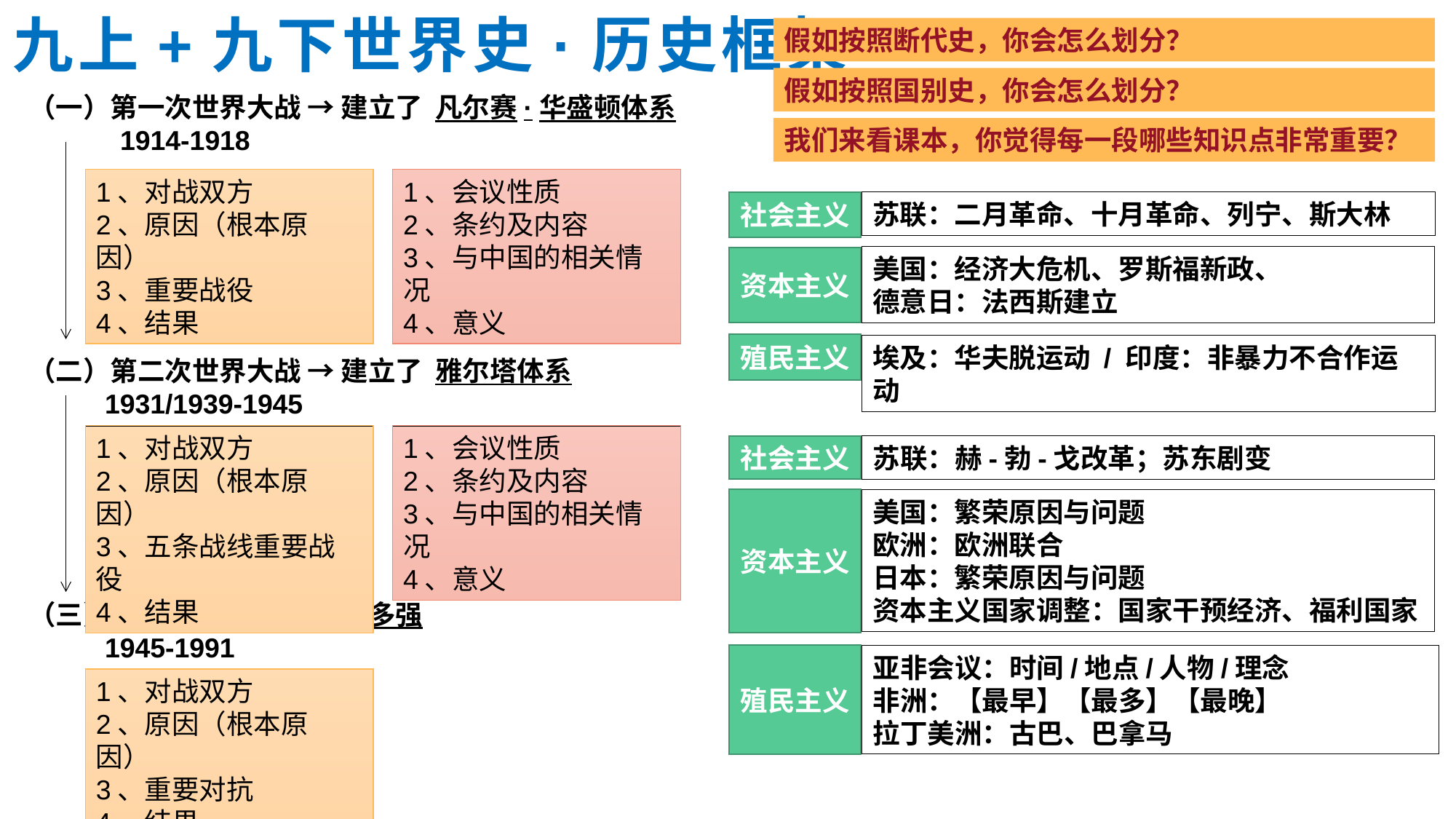

# 九上+九下世界史·历史框架
假如按照断代史，你会怎么划分？
假如按照国别史，你会怎么划分？
（一）第一次世界大战 → 建立了  凡尔赛·华盛顿体系
            1914-1918
我们来看课本，你觉得每一段哪些知识点非常重要？
1、对战双方
2、原因（根本原因）
3、重要战役
4、结果
1、会议性质
2、条约及内容
3、与中国的相关情况
4、意义
苏联：二月革命、十月革命、列宁、斯大林
社会主义
美国：经济大危机、罗斯福新政、
德意日：法西斯建立
资本主义
殖民主义
埃及：华夫脱运动 / 印度：非暴力不合作运动
（二）第二次世界大战 → 建立了  雅尔塔体系
          1931/1939-1945
1、对战双方
2、原因（根本原因）
3、五条战线重要战役
4、结果
1、会议性质
2、条约及内容
3、与中国的相关情况
4、意义
社会主义
苏联：赫-勃-戈改革；苏东剧变
资本主义
美国：繁荣原因与问题
欧洲：欧洲联合
日本：繁荣原因与问题
资本主义国家调整：国家干预经济、福利国家
（三）美苏冷战 → 走向一超多强
          1945-1991
亚非会议：时间/地点/人物/理念
非洲：【最早】【最多】【最晚】
拉丁美洲：古巴、巴拿马
殖民主义
1、对战双方
2、原因（根本原因）
3、重要对抗
4、结果